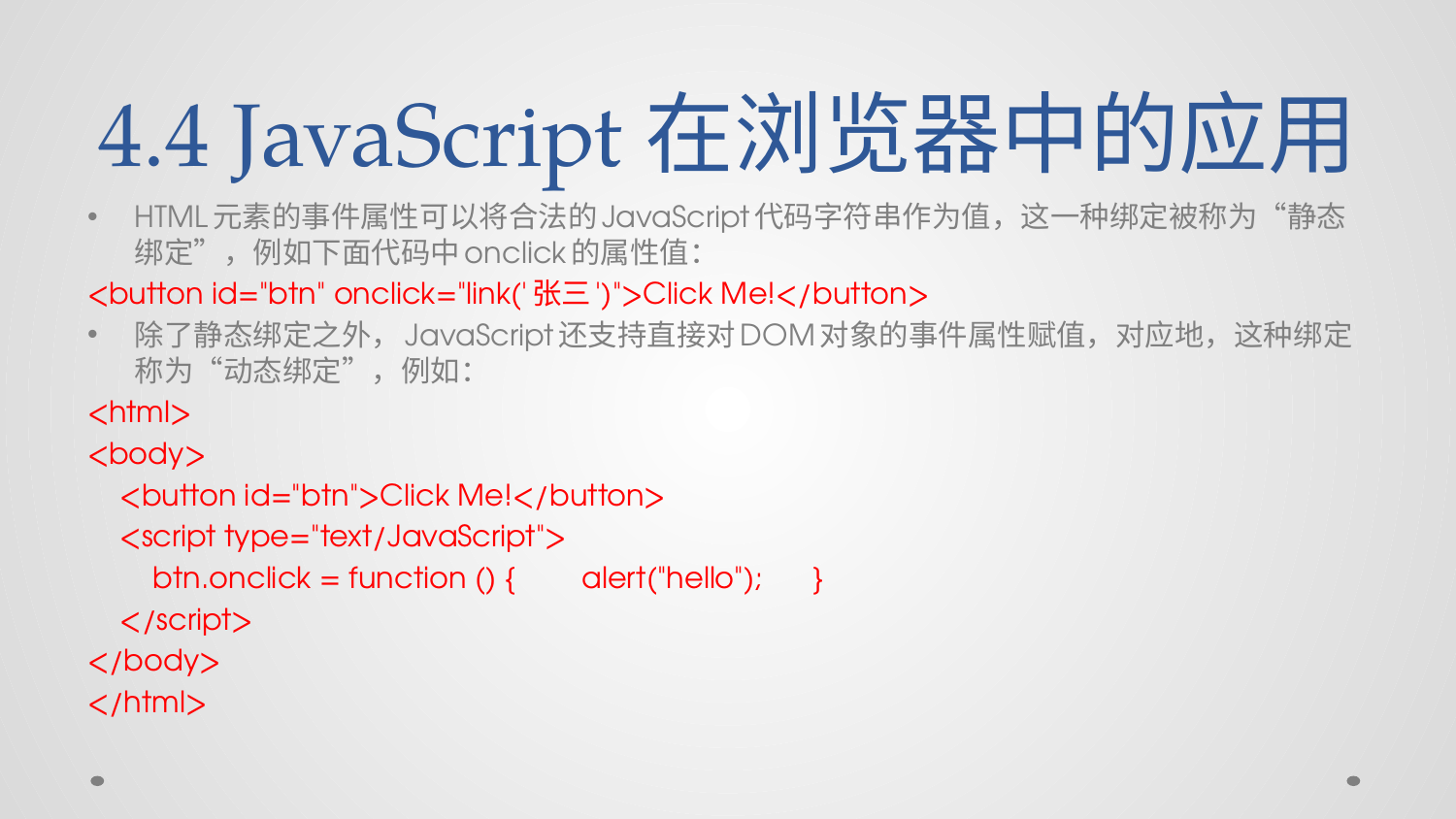

# 4.4 JavaScript在浏览器中的应用
HTML元素的事件属性可以将合法的JavaScript代码字符串作为值，这一种绑定被称为“静态绑定”，例如下面代码中onclick的属性值：
<button id="btn" onclick="link('张三')">Click Me!</button>
除了静态绑定之外，JavaScript还支持直接对DOM对象的事件属性赋值，对应地，这种绑定称为“动态绑定”，例如：
<html>
<body>
    <button id="btn">Click Me!</button>
    <script type="text/JavaScript">
        btn.onclick = function () {        alert("hello");      }
    </script>
</body>
</html>